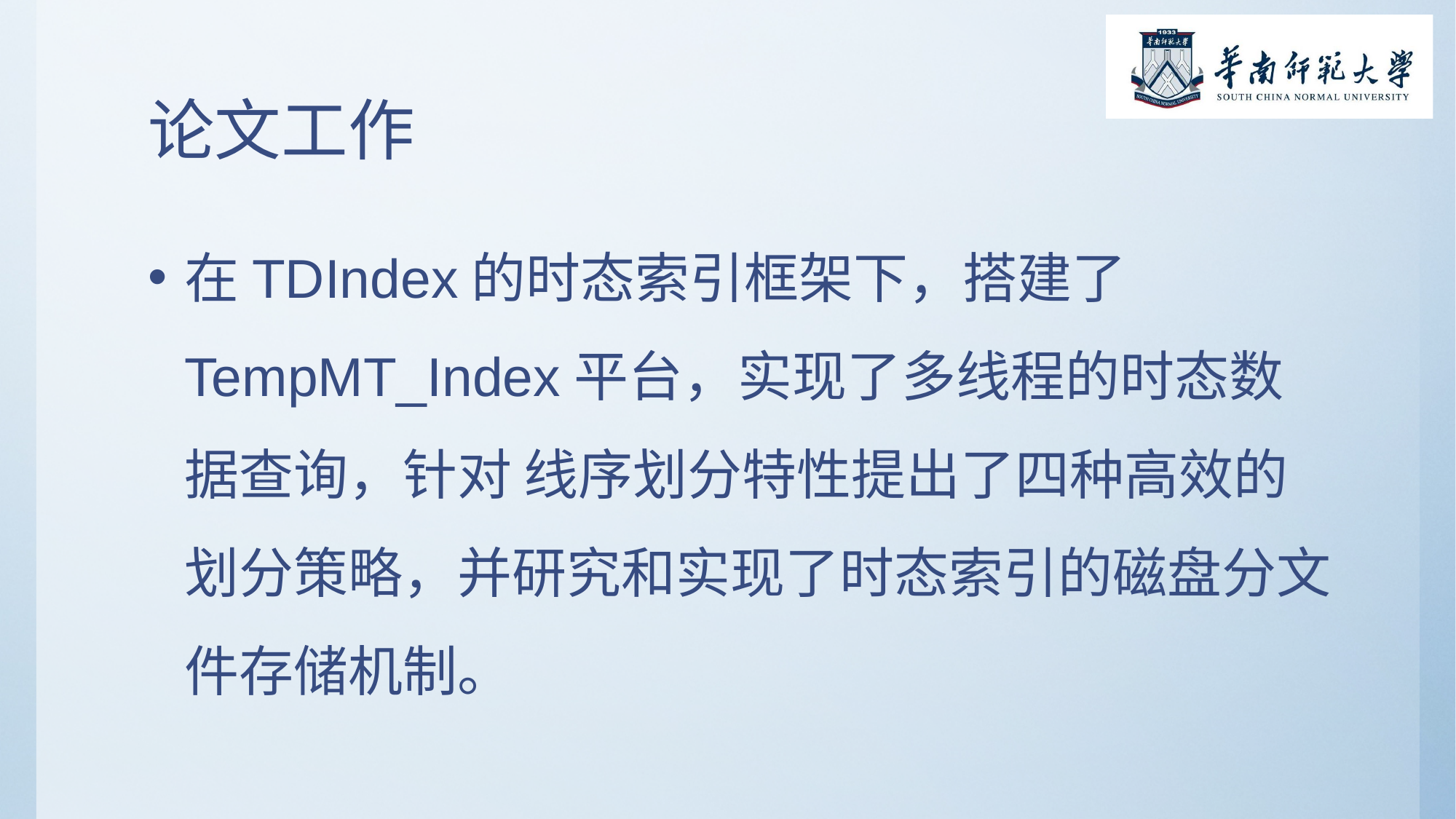

# 论文工作
在TDIndex的时态索引框架下，搭建了TempMT_Index平台，实现了多线程的时态数据查询，针对 线序划分特性提出了四种高效的划分策略，并研究和实现了时态索引的磁盘分文件存储机制。